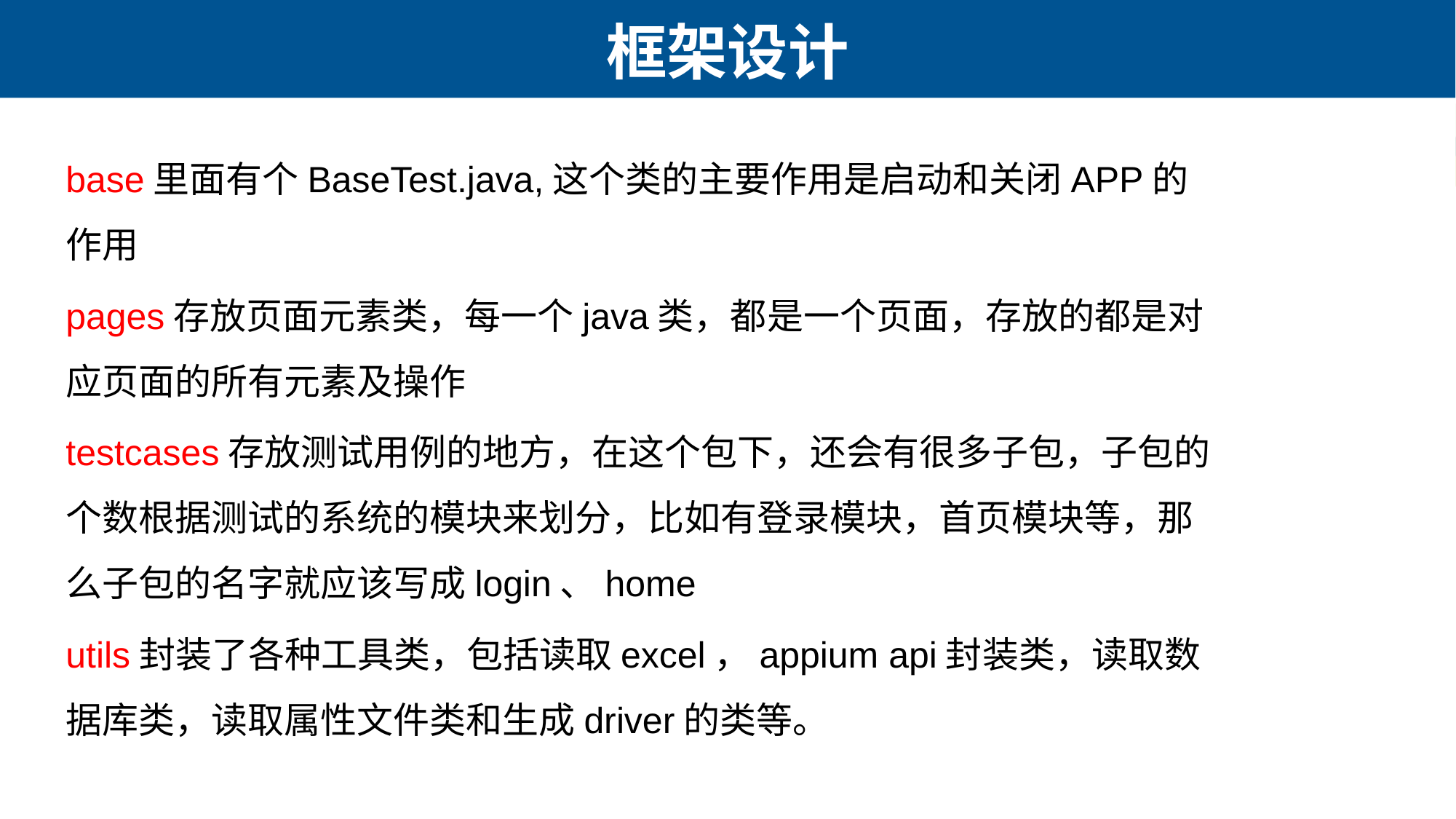

# 框架设计
base里面有个BaseTest.java,这个类的主要作用是启动和关闭APP的作用
pages存放页面元素类，每一个java类，都是一个页面，存放的都是对应页面的所有元素及操作
testcases存放测试用例的地方，在这个包下，还会有很多子包，子包的个数根据测试的系统的模块来划分，比如有登录模块，首页模块等，那么子包的名字就应该写成login、home
utils封装了各种工具类，包括读取excel，appium api封装类，读取数据库类，读取属性文件类和生成driver的类等。